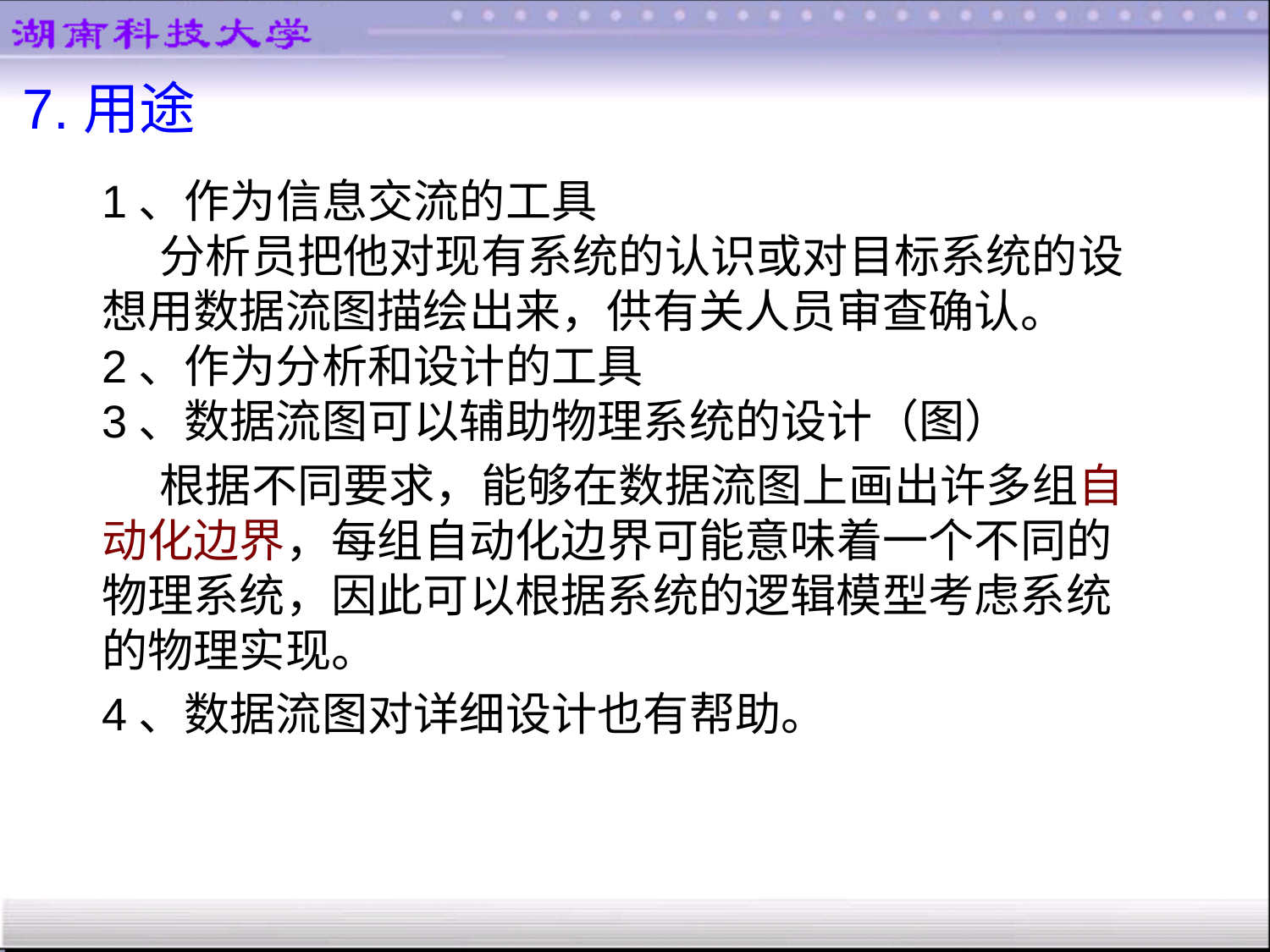

7.用途
1、作为信息交流的工具
     分析员把他对现有系统的认识或对目标系统的设想用数据流图描绘出来，供有关人员审查确认。
2、作为分析和设计的工具
3、数据流图可以辅助物理系统的设计（图）
     根据不同要求，能够在数据流图上画出许多组自动化边界，每组自动化边界可能意味着一个不同的物理系统，因此可以根据系统的逻辑模型考虑系统的物理实现。
4、数据流图对详细设计也有帮助。